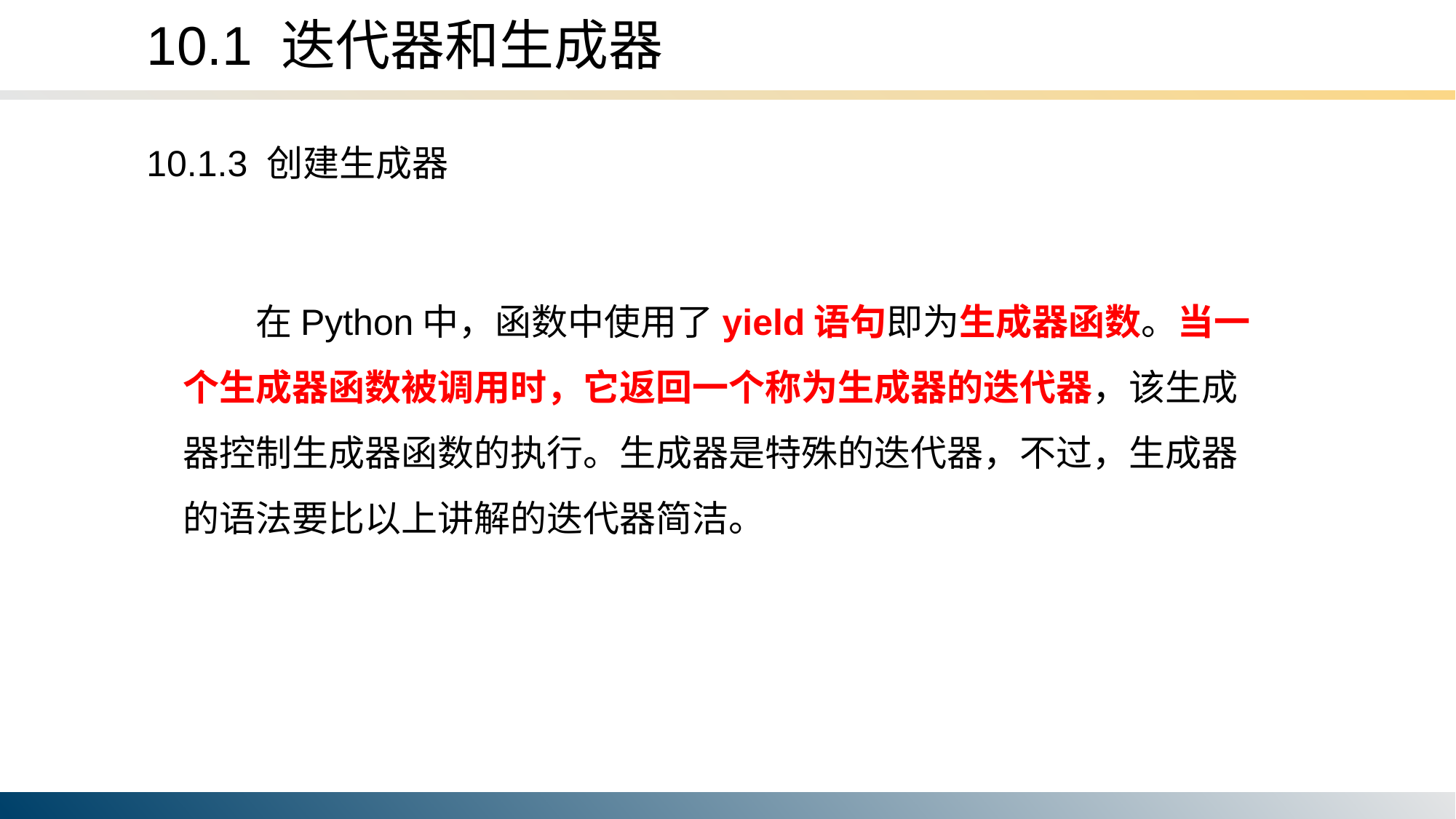

10.1 迭代器和生成器
10.1.3 创建生成器
在Python中，函数中使用了yield语句即为生成器函数。当一个生成器函数被调用时，它返回一个称为生成器的迭代器，该生成器控制生成器函数的执行。生成器是特殊的迭代器，不过，生成器的语法要比以上讲解的迭代器简洁。